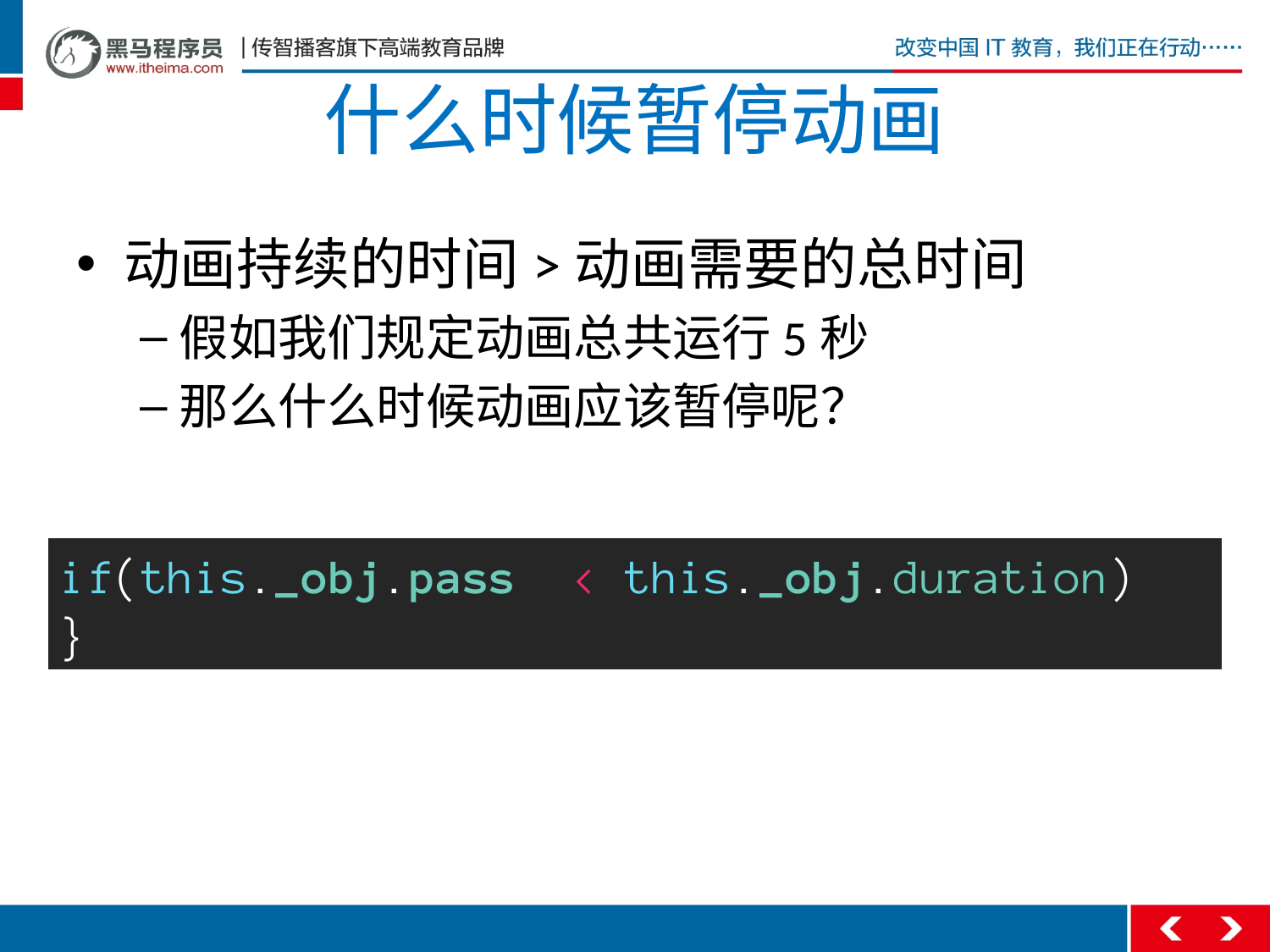

# 什么时候暂停动画
动画持续的时间>动画需要的总时间
假如我们规定动画总共运行5秒
那么什么时候动画应该暂停呢？
if(this._obj.pass  < this._obj.duration)
}